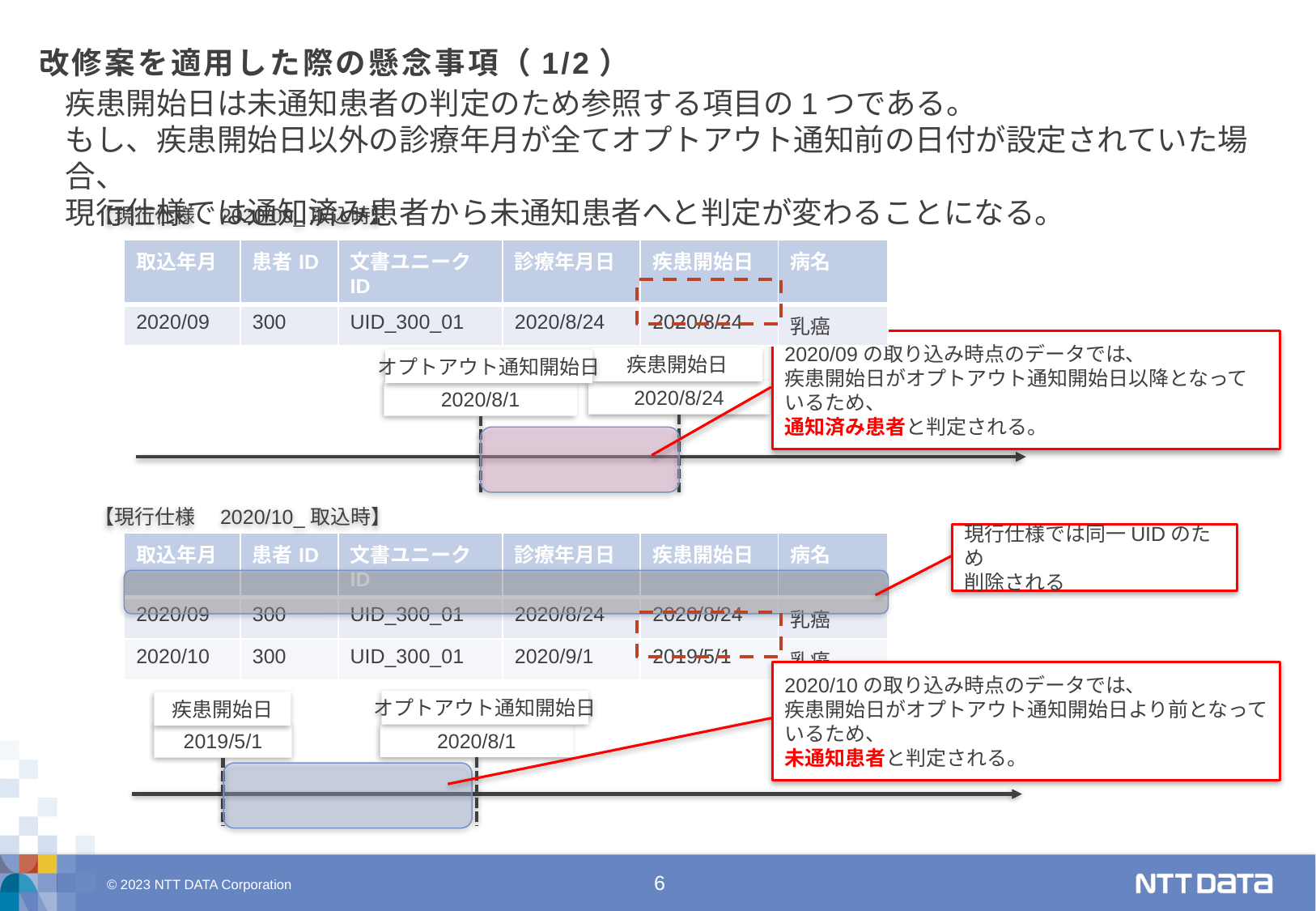

# 改修案を適用した際の懸念事項（1/2）

疾患開始日は未通知患者の判定のため参照する項目の1つである。
もし、疾患開始日以外の診療年月が全てオプトアウト通知前の日付が設定されていた場合、
現行仕様では通知済み患者から未通知患者へと判定が変わることになる。
【現行仕様　2020/09_取込時】
| 取込年月 | 患者ID | 文書ユニークID | 診療年月日 | 疾患開始日 | 病名 |
| --- | --- | --- | --- | --- | --- |
| 2020/09 | 300 | UID\_300\_01 | 2020/8/24 | 2020/8/24 | 乳癌 |

2020/09の取り込み時点のデータでは、
疾患開始日がオプトアウト通知開始日以降となっているため、
通知済み患者と判定される。
疾患開始日
オプトアウト通知開始日
2020/8/24
2020/8/1

【現行仕様　2020/10_取込時】
現行仕様では同一UIDのため
削除される
| 取込年月 | 患者ID | 文書ユニークID | 診療年月日 | 疾患開始日 | 病名 |
| --- | --- | --- | --- | --- | --- |
| 2020/09 | 300 | UID\_300\_01 | 2020/8/24 | 2020/8/24 | 乳癌 |
| 2020/10 | 300 | UID\_300\_01 | 2020/9/1 | 2019/5/1 | 乳癌 |

2020/10の取り込み時点のデータでは、
疾患開始日がオプトアウト通知開始日より前となっているため、
未通知患者と判定される。
オプトアウト通知開始日
疾患開始日
2020/8/1
2019/5/1